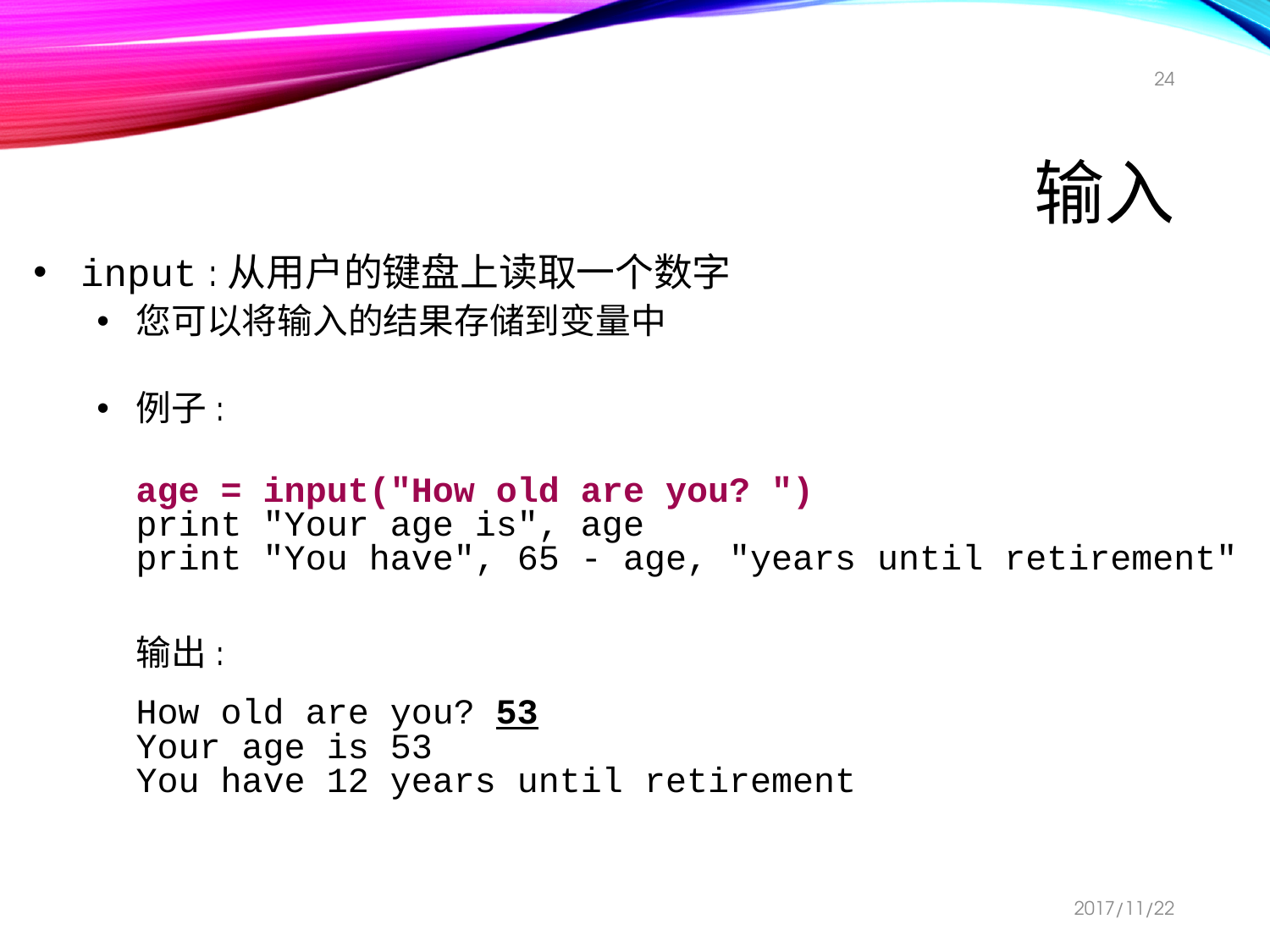

24
# 输入
input :从用户的键盘上读取一个数字
您可以将输入的结果存储到变量中

例子:

	age = input("How old are you? ")
	print "Your age is", age
	print "You have", 65 - age, "years until retirement"

	输出:

	How old are you? 53
	Your age is 53
	You have 12 years until retirement
2017/11/22